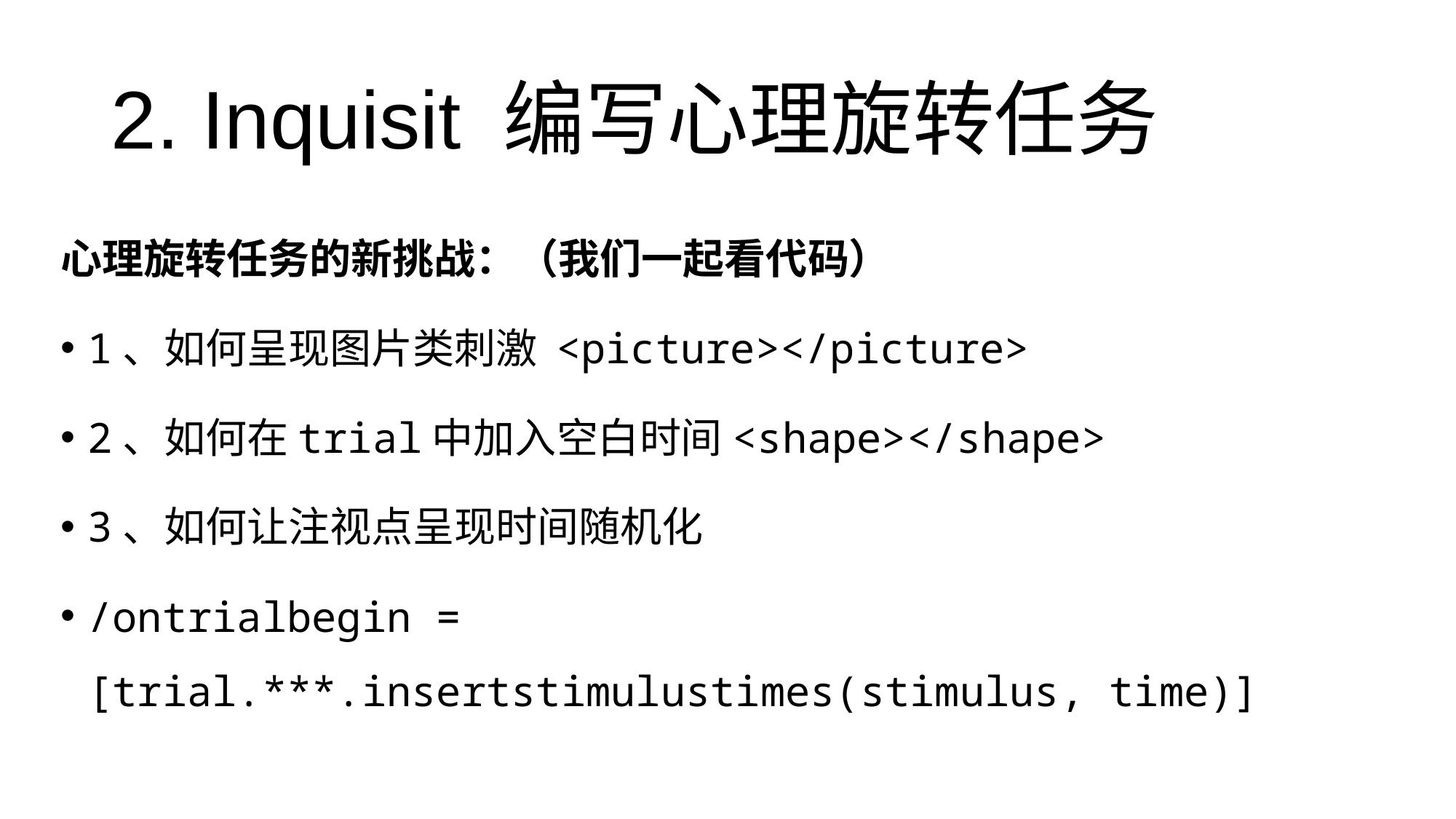

# 2. Inquisit 编写心理旋转任务
心理旋转任务的新挑战：（我们一起看代码）
1、如何呈现图片类刺激 <picture></picture>
2、如何在trial中加入空白时间<shape></shape>
3、如何让注视点呈现时间随机化
/ontrialbegin = [trial.***.insertstimulustimes(stimulus, time)]